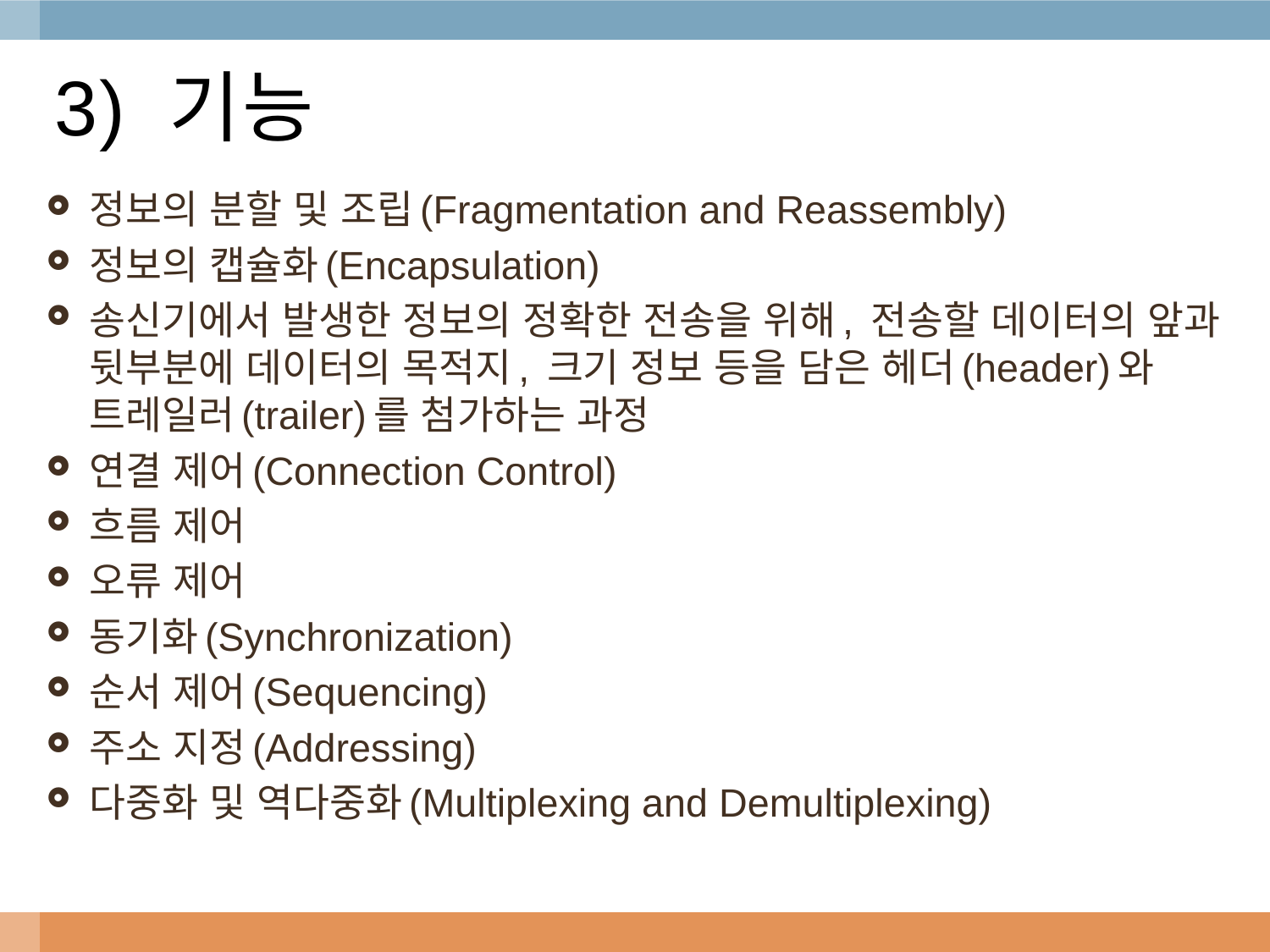

# 3) 기능
정보의 분할 및 조립(Fragmentation and Reassembly)
정보의 캡슐화(Encapsulation)
송신기에서 발생한 정보의 정확한 전송을 위해, 전송할 데이터의 앞과 뒷부분에 데이터의 목적지, 크기 정보 등을 담은 헤더(header)와 트레일러(trailer)를 첨가하는 과정
연결 제어(Connection Control)
흐름 제어
오류 제어
동기화(Synchronization)
순서 제어(Sequencing)
주소 지정(Addressing)
다중화 및 역다중화(Multiplexing and Demultiplexing)